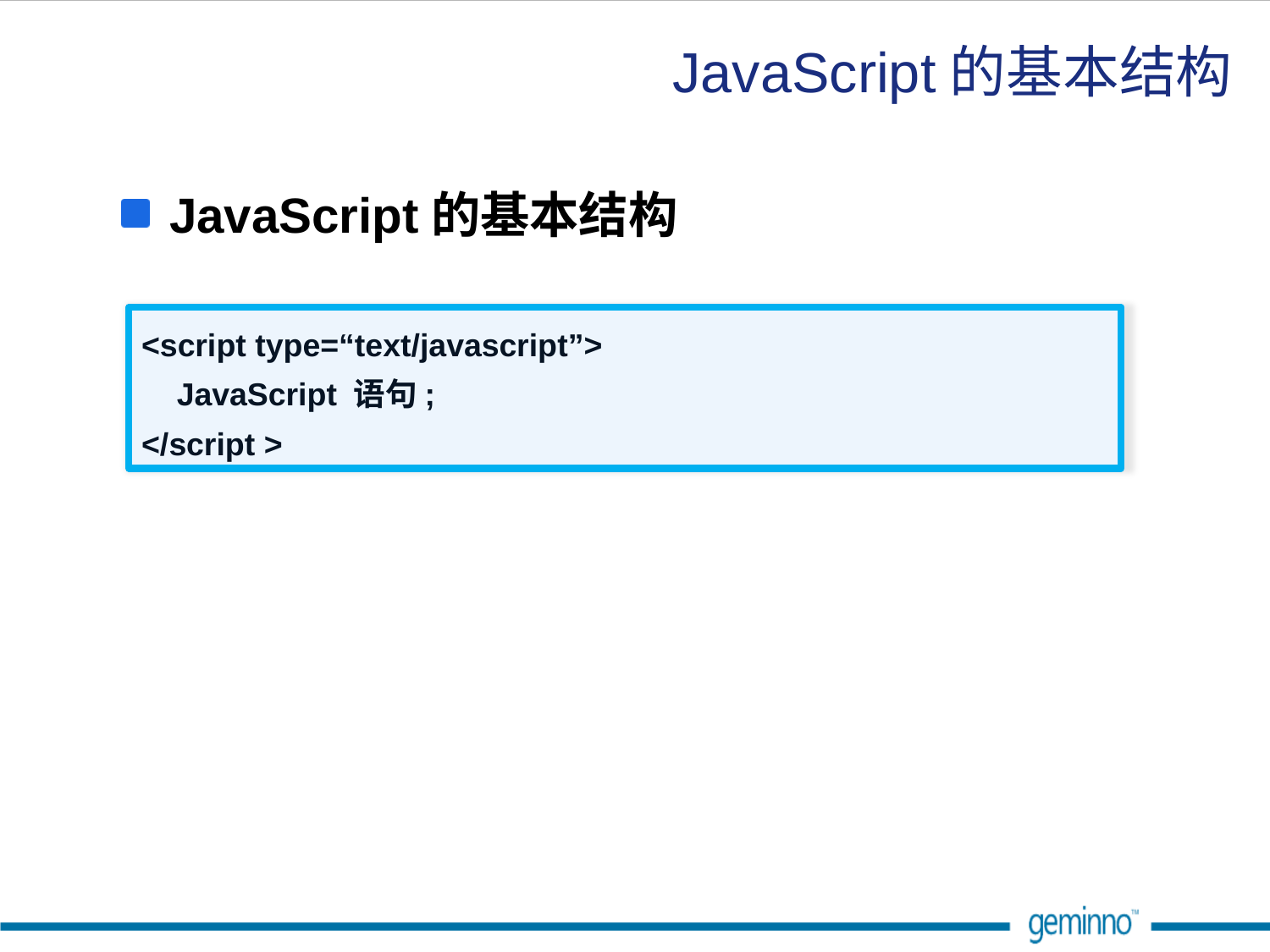

# JavaScript的基本结构
JavaScript的基本结构
<script type=“text/javascript”>
    JavaScript 语句;
</script >